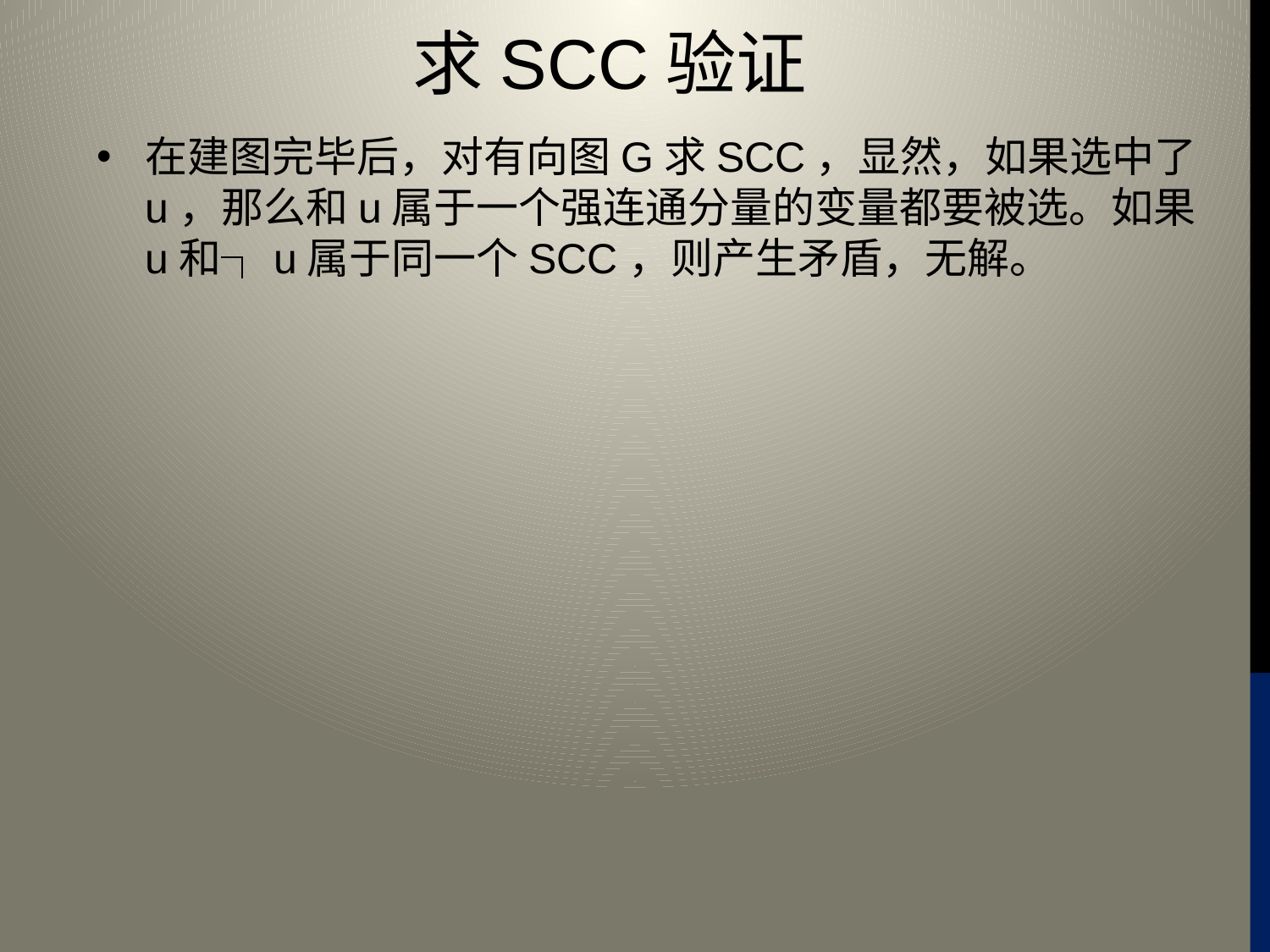

# 求SCC验证

在建图完毕后，对有向图G求SCC，显然，如果选中了u，那么和u属于一个强连通分量的变量都要被选。如果u和┐u属于同一个SCC，则产生矛盾，无解。